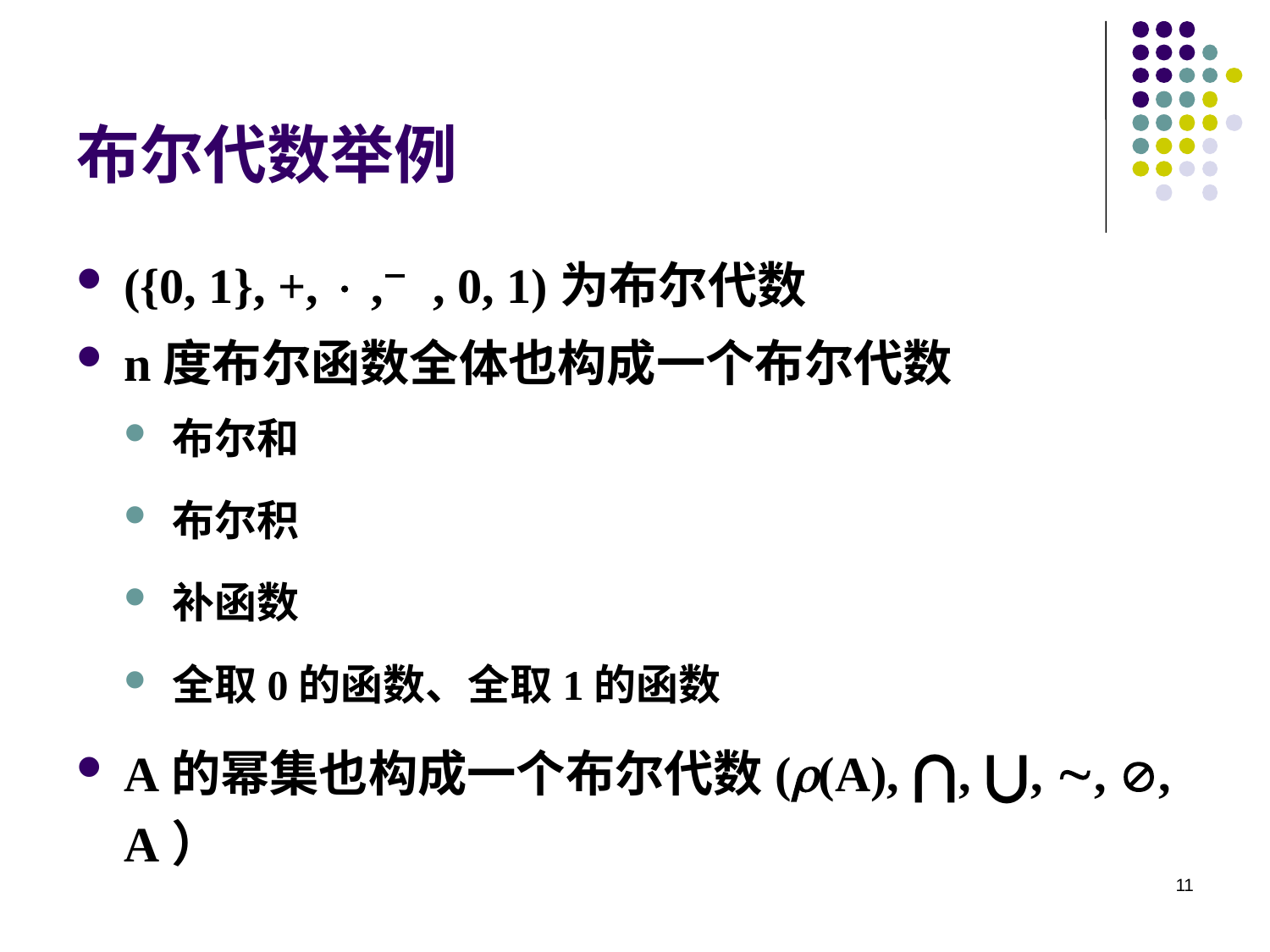

# 布尔代数举例
({0, 1}, +, ⋅ ,    , 0, 1)为布尔代数
n度布尔函数全体也构成一个布尔代数
布尔和
布尔积
补函数
全取0的函数、全取1的函数
A的幂集也构成一个布尔代数(ρ(A), ⋂, ⋃, ∼, ∅, A）
11